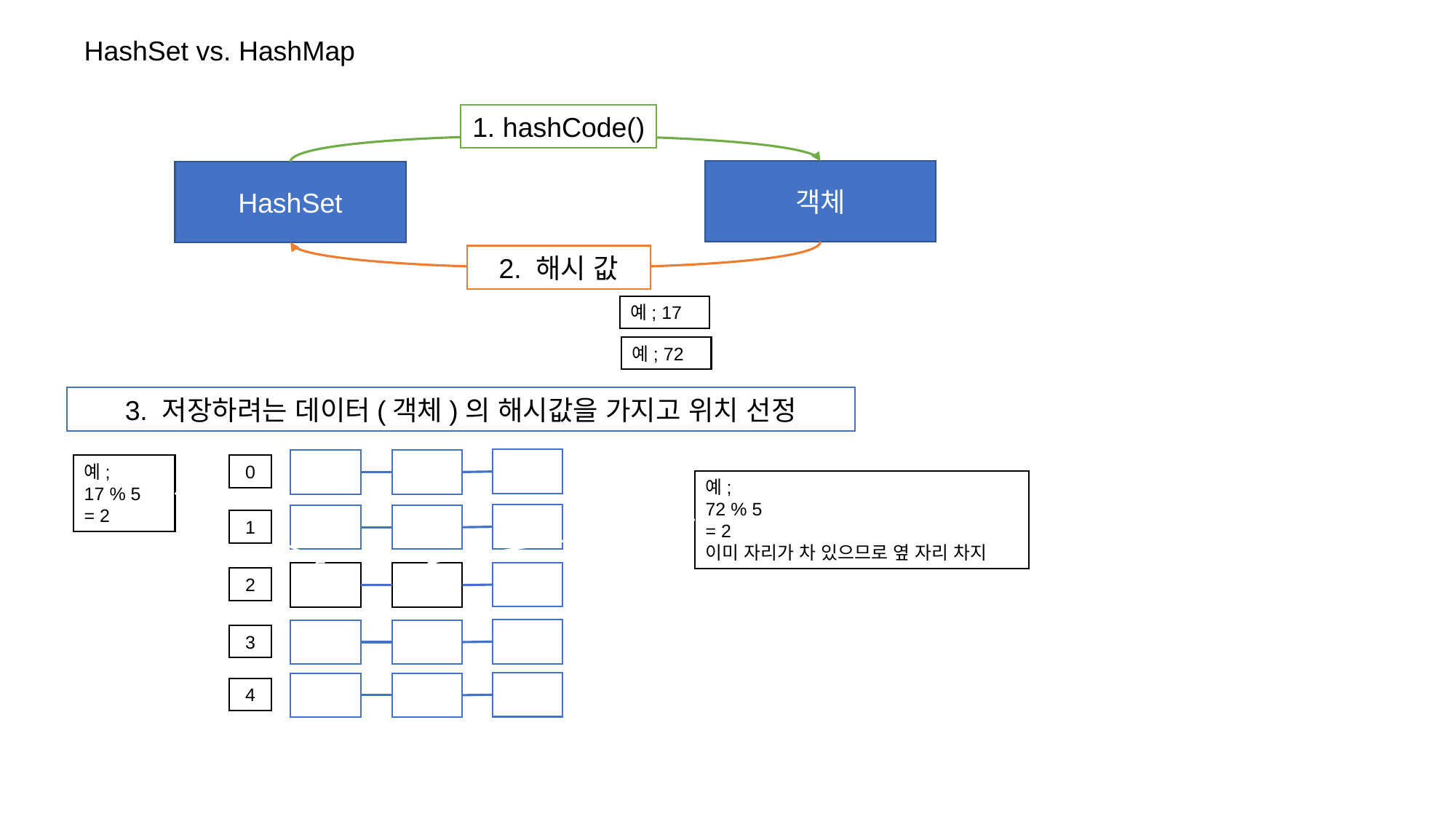

HashSet vs. HashMap
1. hashCode()
객체
HashSet
2. 해시 값
예; 17
예; 72
3. 저장하려는 데이터(객체)의 해시값을 가지고 위치 선정

예;
17 % 5
= 2
0
예;
72 % 5
= 2
이미 자리가 차 있으므로 옆 자리 차지

1

2

3

4